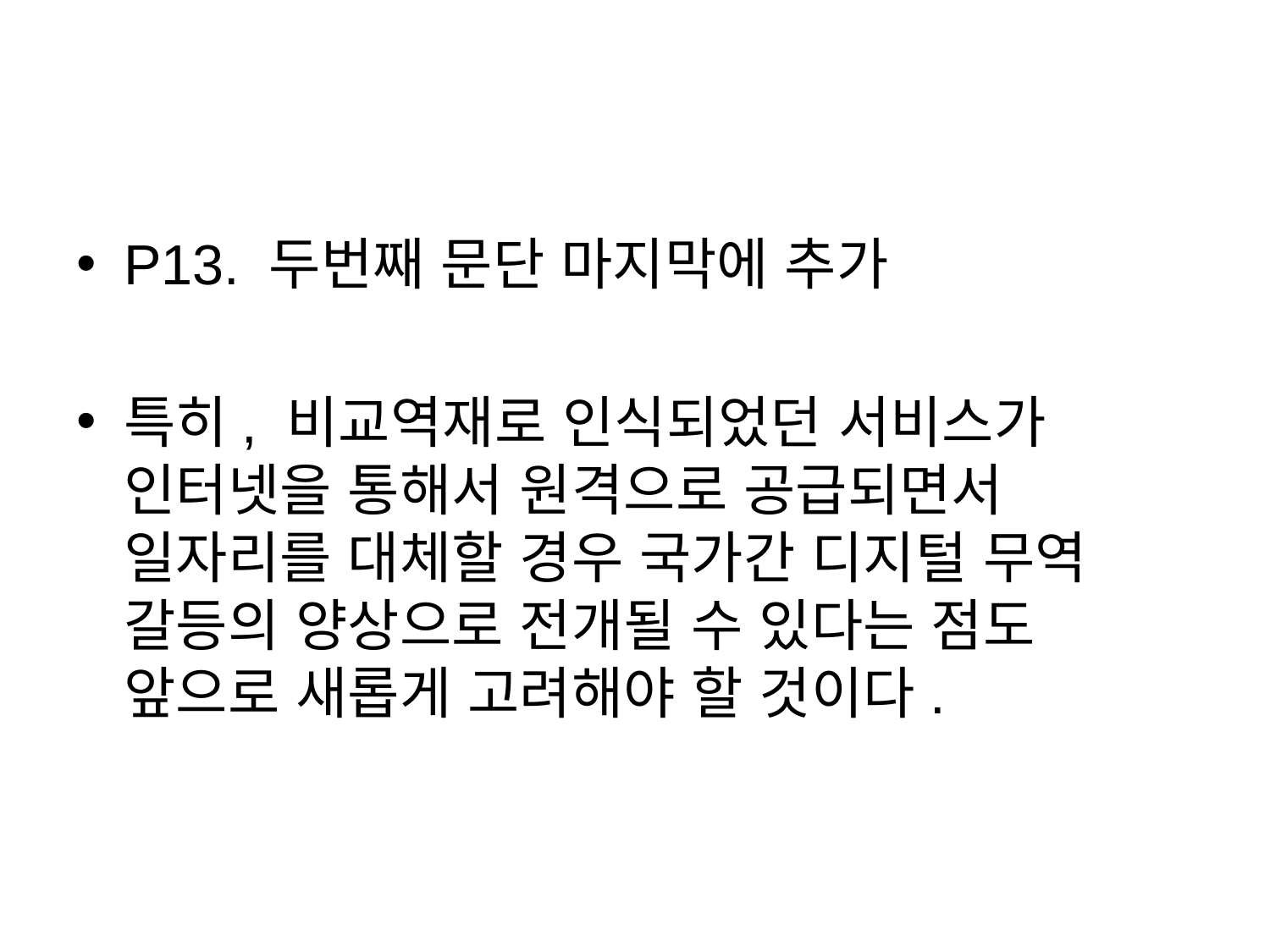

#
P13. 두번째 문단 마지막에 추가

특히, 비교역재로 인식되었던 서비스가 인터넷을 통해서 원격으로 공급되면서 일자리를 대체할 경우 국가간 디지털 무역 갈등의 양상으로 전개될 수 있다는 점도 앞으로 새롭게 고려해야 할 것이다.